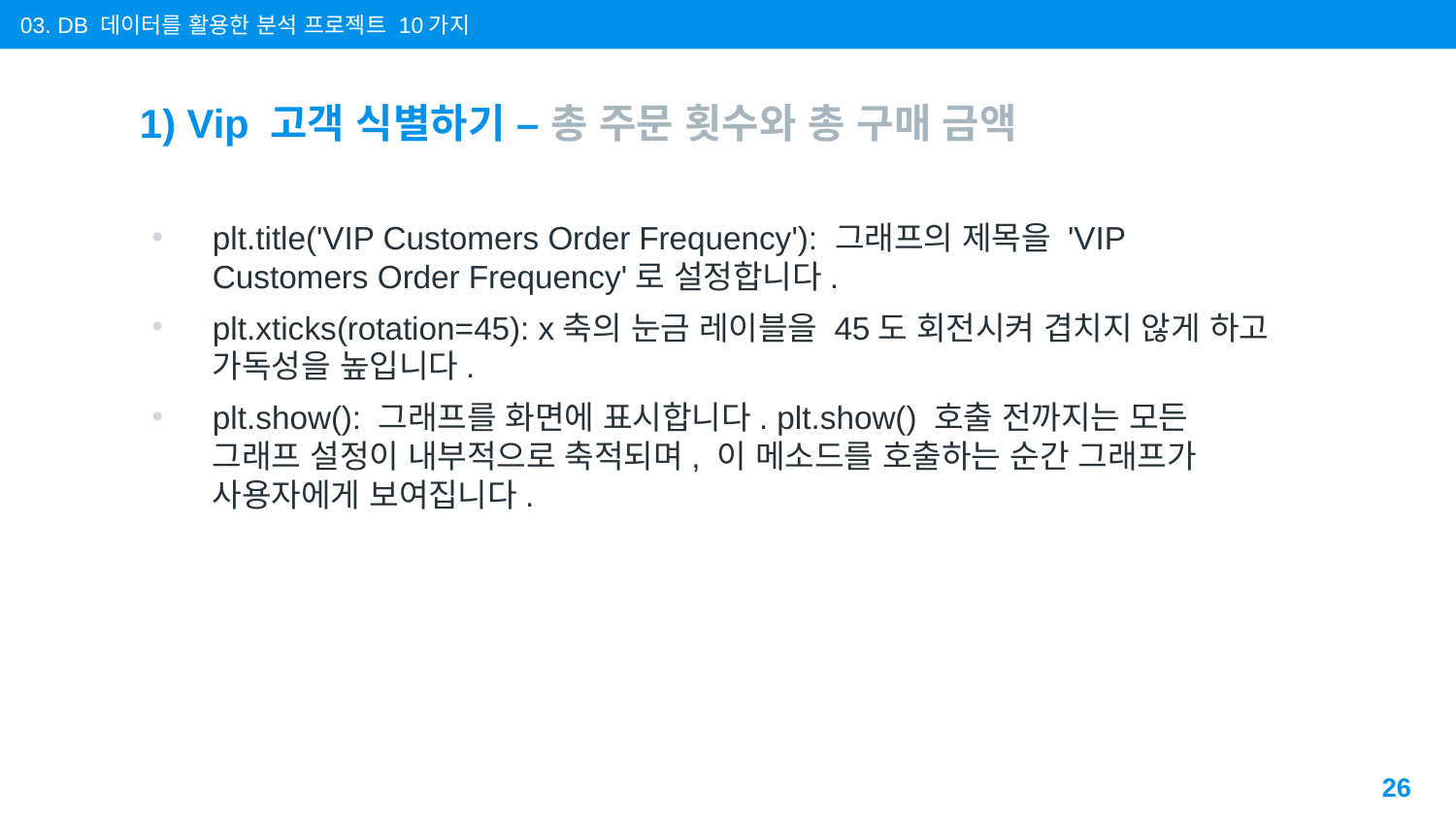

03. DB 데이터를 활용한 분석 프로젝트 10가지
# 1) Vip 고객 식별하기 – 총 주문 횟수와 총 구매 금액
plt.title('VIP Customers Order Frequency'): 그래프의 제목을 'VIP Customers Order Frequency'로 설정합니다.
plt.xticks(rotation=45): x축의 눈금 레이블을 45도 회전시켜 겹치지 않게 하고 가독성을 높입니다.
plt.show(): 그래프를 화면에 표시합니다. plt.show() 호출 전까지는 모든 그래프 설정이 내부적으로 축적되며, 이 메소드를 호출하는 순간 그래프가 사용자에게 보여집니다.
26